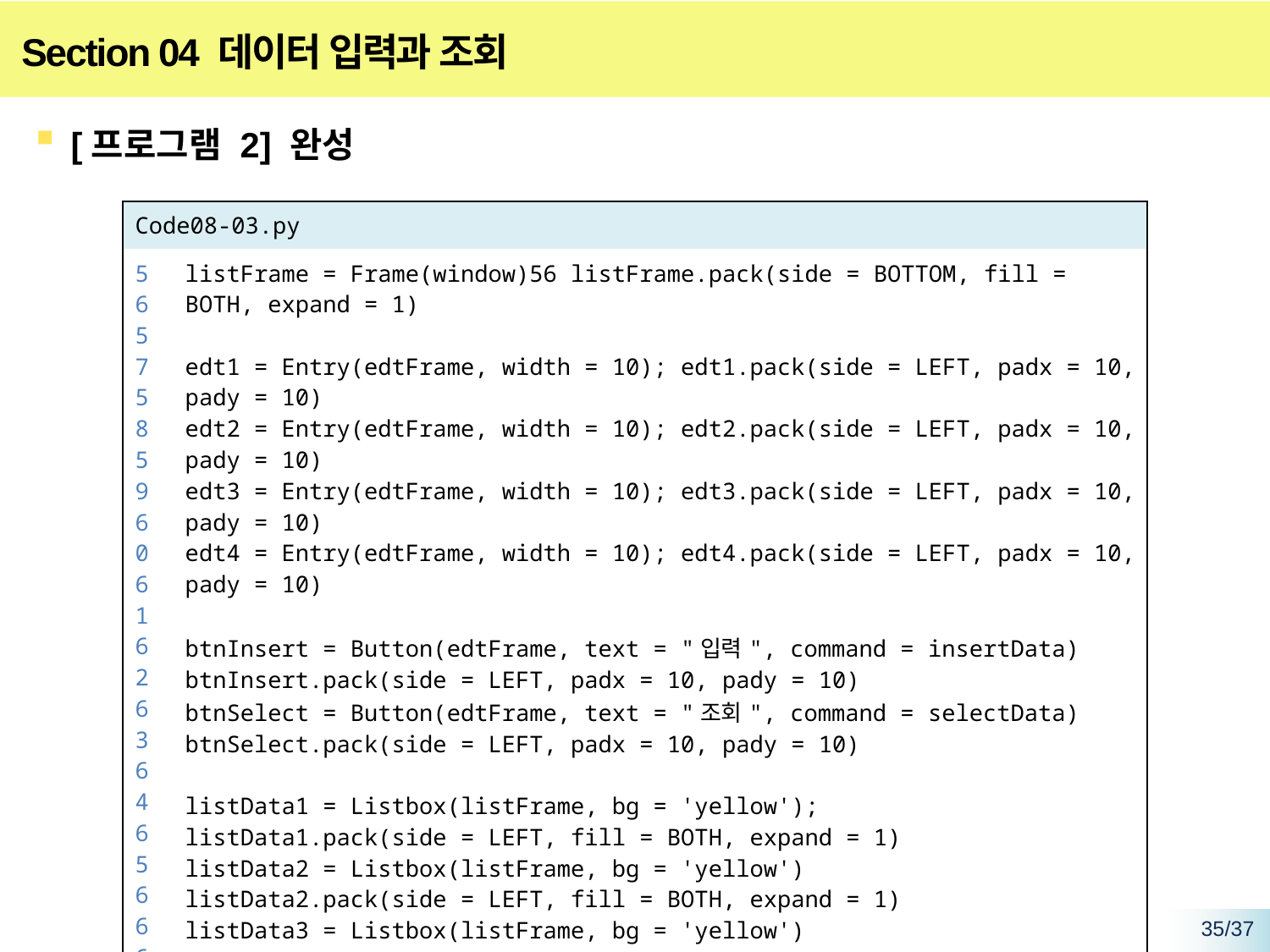

# Section 04 데이터 입력과 조회
[프로그램 2] 완성
| Code08-03.py |  |
| --- | --- |
| 56 57 58 59 60 61 62 63 64 65 66 67 68 69 70 71 72 73 74 75 76 77 | listFrame = Frame(window)56 listFrame.pack(side = BOTTOM, fill = BOTH, expand = 1) edt1 = Entry(edtFrame, width = 10); edt1.pack(side = LEFT, padx = 10, pady = 10) edt2 = Entry(edtFrame, width = 10); edt2.pack(side = LEFT, padx = 10, pady = 10) edt3 = Entry(edtFrame, width = 10); edt3.pack(side = LEFT, padx = 10, pady = 10) edt4 = Entry(edtFrame, width = 10); edt4.pack(side = LEFT, padx = 10, pady = 10) btnInsert = Button(edtFrame, text = "입력", command = insertData) btnInsert.pack(side = LEFT, padx = 10, pady = 10) btnSelect = Button(edtFrame, text = "조회", command = selectData) btnSelect.pack(side = LEFT, padx = 10, pady = 10) listData1 = Listbox(listFrame, bg = 'yellow'); listData1.pack(side = LEFT, fill = BOTH, expand = 1) listData2 = Listbox(listFrame, bg = 'yellow') listData2.pack(side = LEFT, fill = BOTH, expand = 1) listData3 = Listbox(listFrame, bg = 'yellow') listData3.pack(side = LEFT, fill = BOTH, expand = 1) listData4 = Listbox(listFrame, bg = 'yellow') listData4.pack(side = LEFT, fill = BOTH, expand = 1) window.mainloop() |